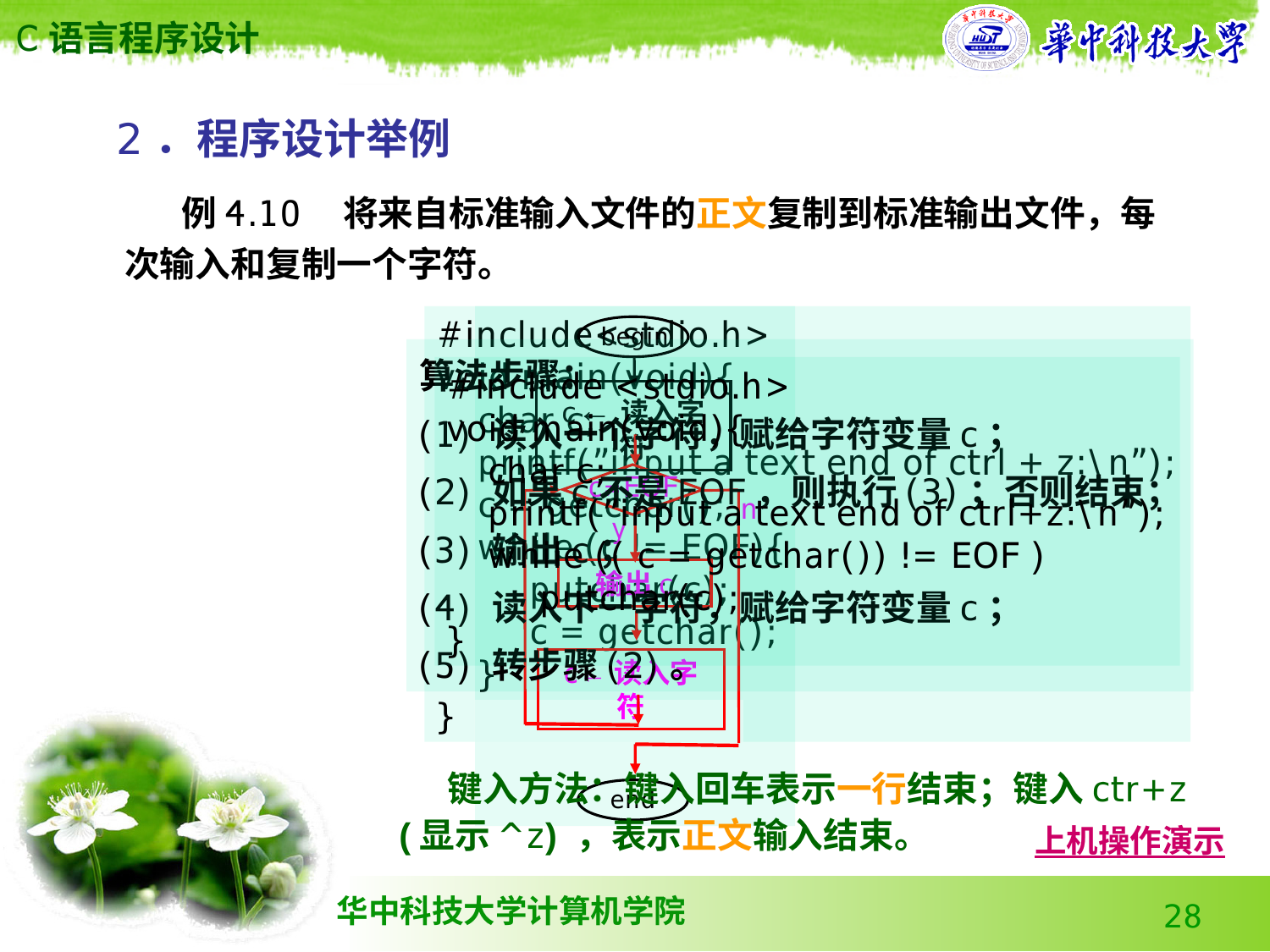

2．程序设计举例
      例4.10   将来自标准输入文件的正文复制到标准输出文件，每次输入和复制一个字符。
#include<stdio.h>
void main(void){
    char c;
    printf(”input a text end of ctrl + z:\n”);
    c = getchar();
    while (c != EOF){
         putchar(c);
         c = getchar();
    }
}

begin

c←读入字符

c≠EOF

n

y

输出c

c←读入字符

end

算法步骤：
(1) 读入一个字符，赋给字符变量c；
(2) 如果c不是EOF，则执行(3)；否则结束；
(3) 输出c；
(4) 读入下一字符，赋给字符变量c；
(5) 转步骤(2)。
#include <stdio.h>
void main(void){
    char c;
    printf(”input a text end of ctrl+z:\n”);
    while (( c = getchar()) != EOF )
         putchar(c);
}
     键入方法：键入回车表示一行结束；键入ctr+z
(显示^z) ，表示正文输入结束。
上机操作演示
28